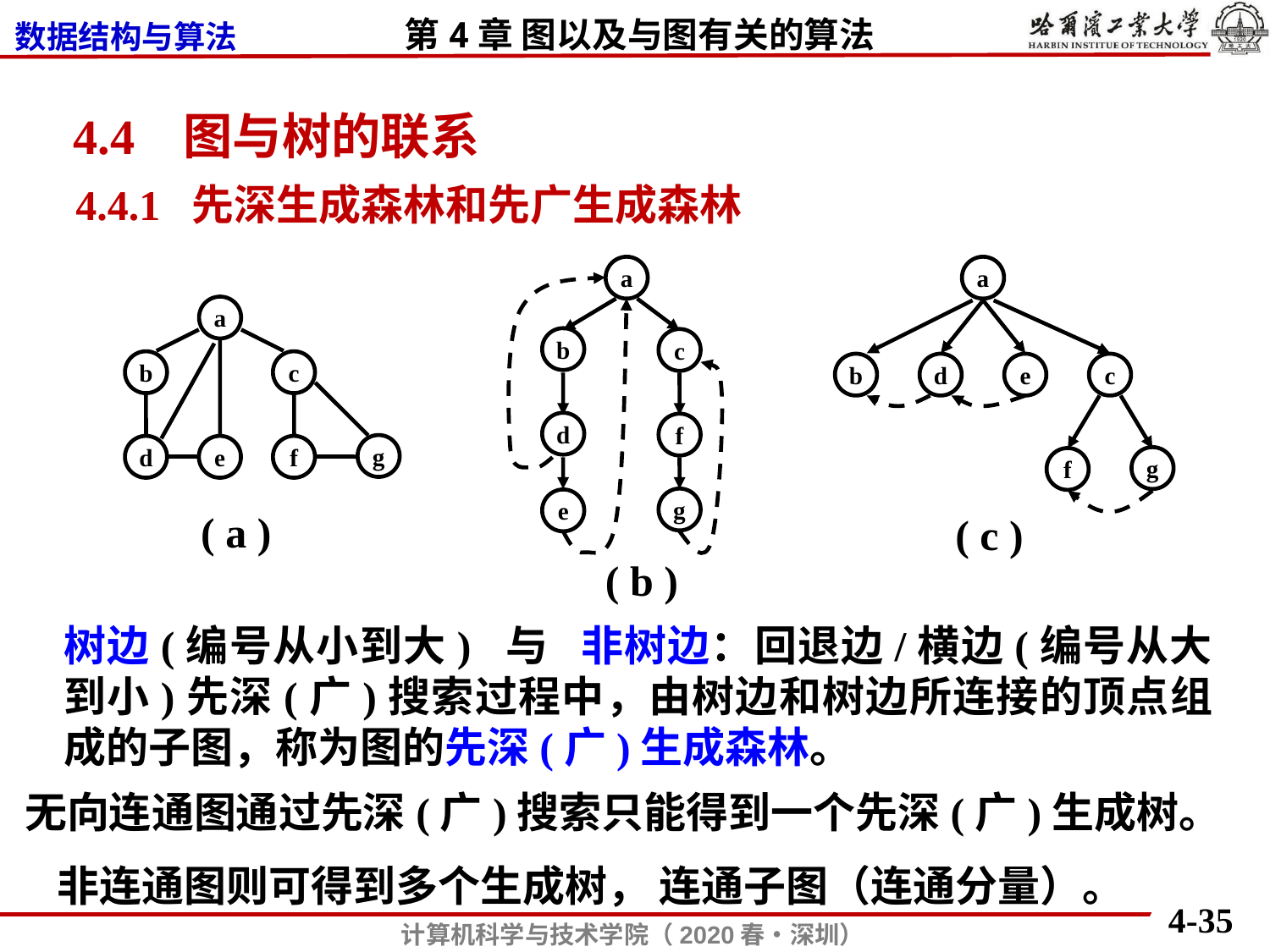

4.4   图与树的联系
4.4.1  先深生成森林和先广生成森林
a

b
c

d
f

g
e
( b )
a

b
d
e
c

g
f

( c )
a

b
c

g
d
e
f

( a )

树边(编号从小到大)  与   非树边：回退边/横边(编号从大到小)先深(广)搜索过程中，由树边和树边所连接的顶点组成的子图，称为图的先深(广)生成森林。
无向连通图通过先深(广)搜索只能得到一个先深(广)生成树。
非连通图则可得到多个生成树， 连通子图（连通分量）。